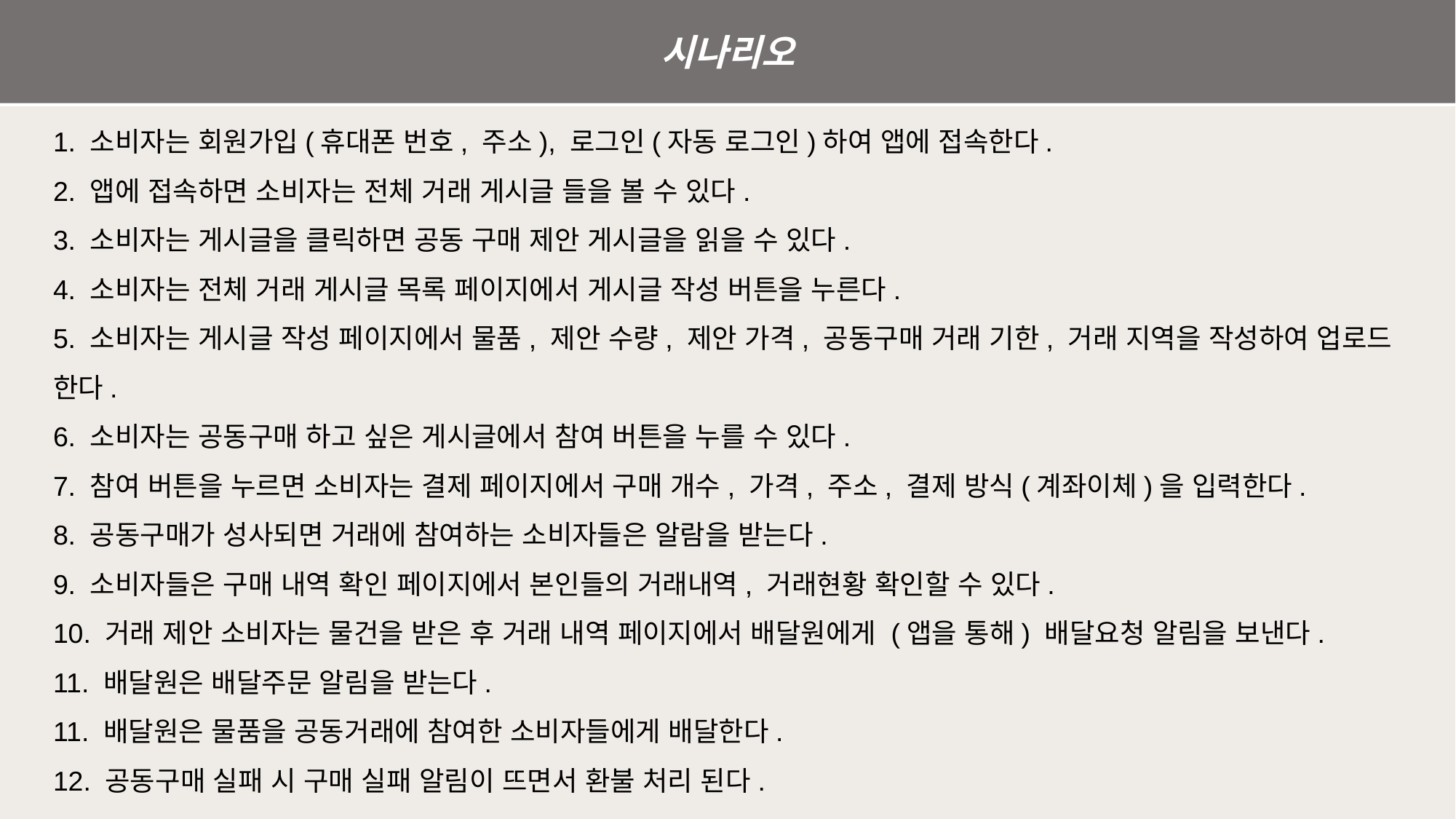

시나리오
1. 소비자는 회원가입(휴대폰 번호, 주소), 로그인(자동 로그인)하여 앱에 접속한다.
2. 앱에 접속하면 소비자는 전체 거래 게시글 들을 볼 수 있다.
3. 소비자는 게시글을 클릭하면 공동 구매 제안 게시글을 읽을 수 있다.
4. 소비자는 전체 거래 게시글 목록 페이지에서 게시글 작성 버튼을 누른다.
5. 소비자는 게시글 작성 페이지에서 물품, 제안 수량, 제안 가격, 공동구매 거래 기한, 거래 지역을 작성하여 업로드 한다.
6. 소비자는 공동구매 하고 싶은 게시글에서 참여 버튼을 누를 수 있다.
7. 참여 버튼을 누르면 소비자는 결제 페이지에서 구매 개수, 가격, 주소, 결제 방식(계좌이체)을 입력한다.
8. 공동구매가 성사되면 거래에 참여하는 소비자들은 알람을 받는다.
9. 소비자들은 구매 내역 확인 페이지에서 본인들의 거래내역, 거래현황 확인할 수 있다.
10. 거래 제안 소비자는 물건을 받은 후 거래 내역 페이지에서 배달원에게 (앱을 통해) 배달요청 알림을 보낸다.
11. 배달원은 배달주문 알림을 받는다.
11. 배달원은 물품을 공동거래에 참여한 소비자들에게 배달한다.
12. 공동구매 실패 시 구매 실패 알림이 뜨면서 환불 처리 된다.